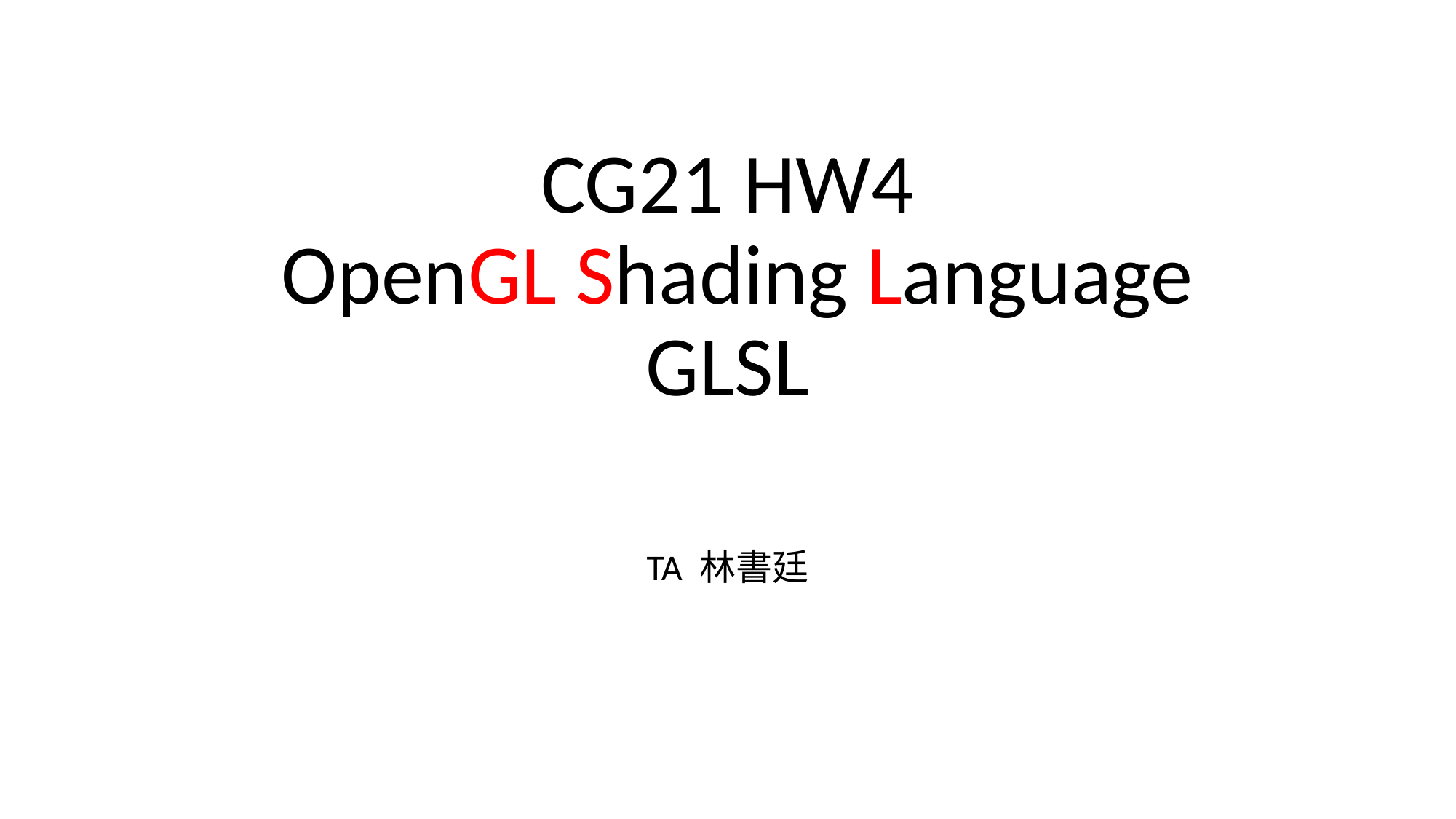

# CG21 HW4  OpenGL Shading Language GLSL

TA 林書廷